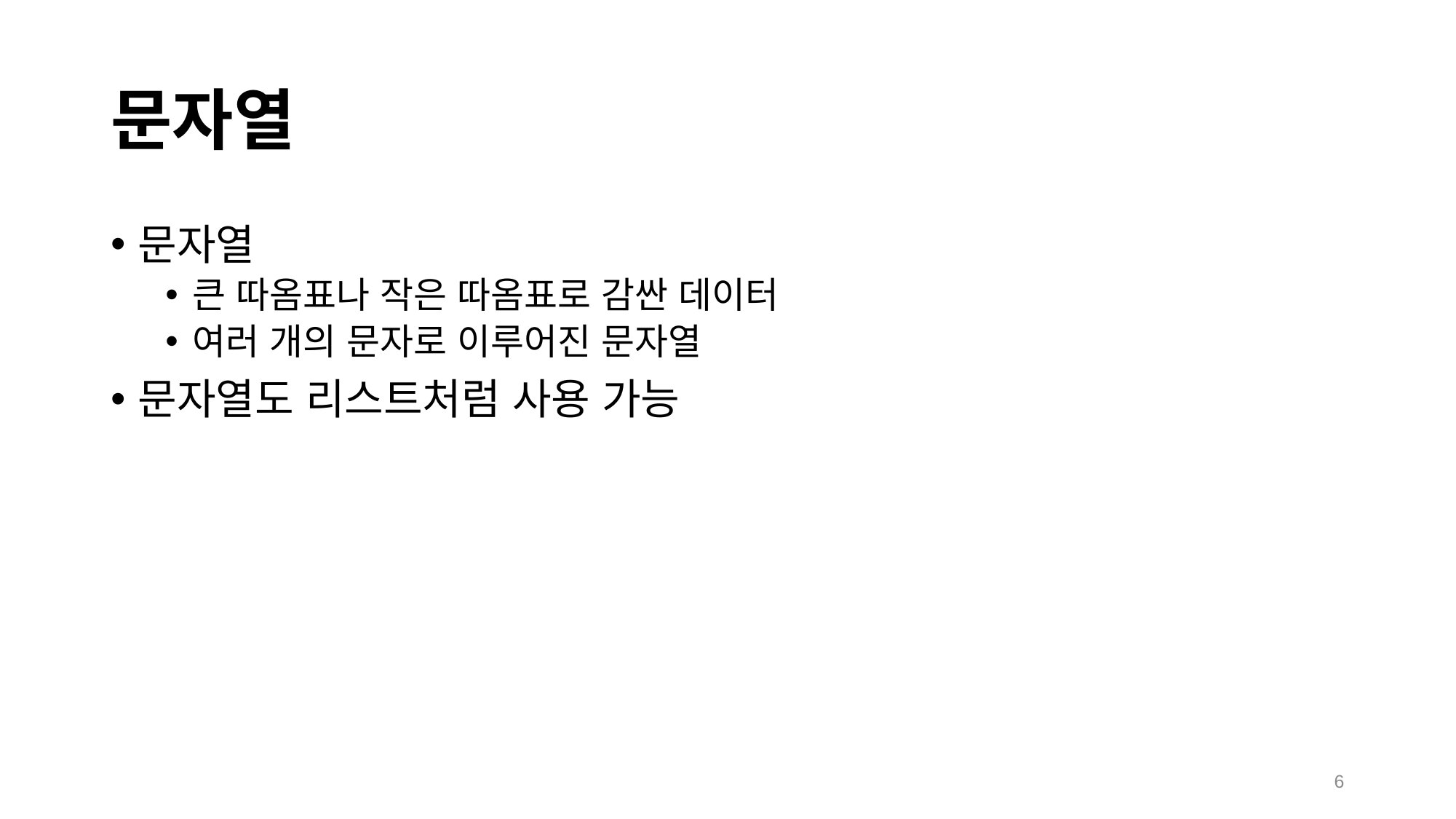

# 문자열
문자열
큰 따옴표나 작은 따옴표로 감싼 데이터
여러 개의 문자로 이루어진 문자열
문자열도 리스트처럼 사용 가능

6